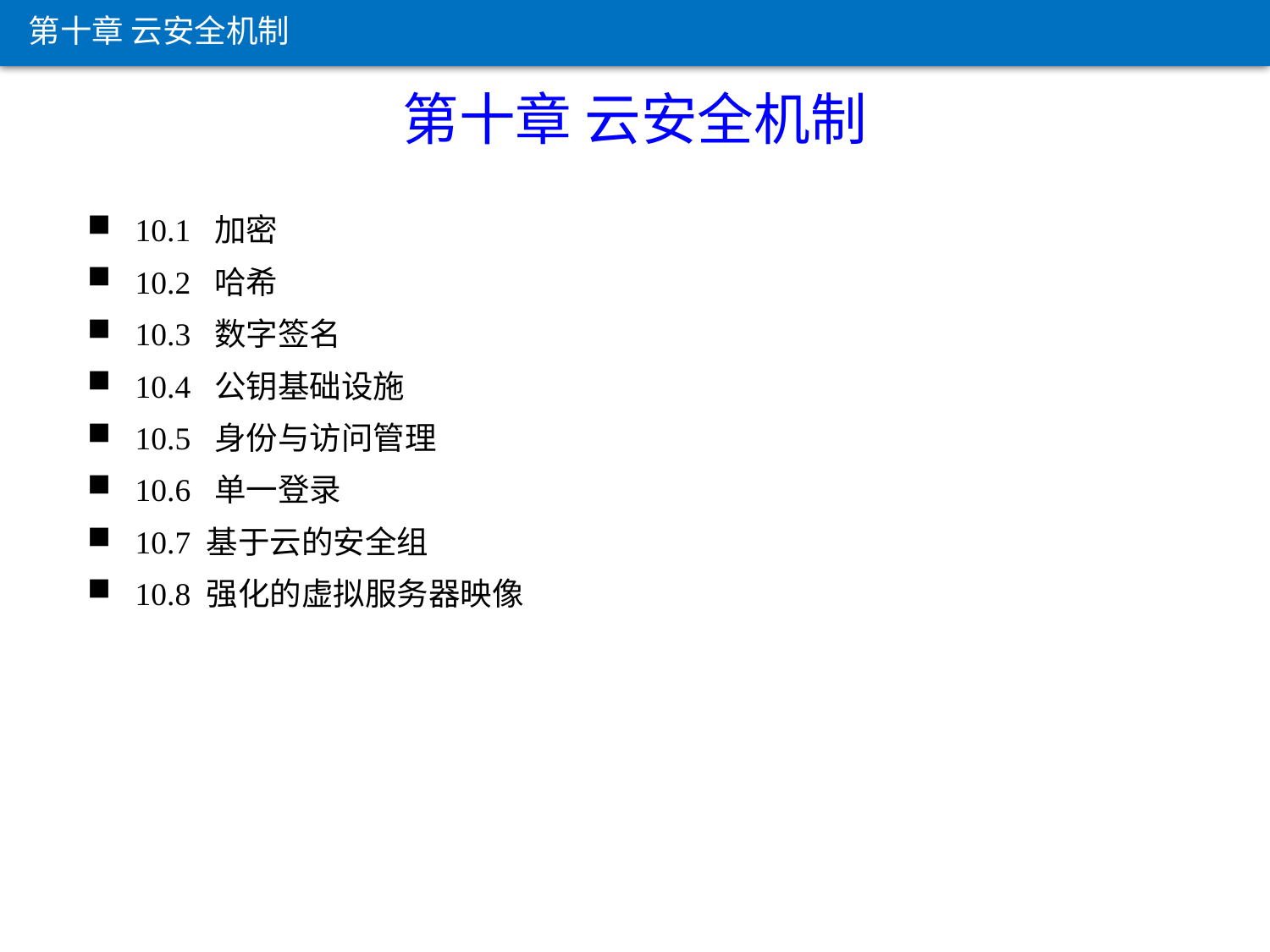

第十章 云安全机制
第十章 云安全机制
10.1  加密
10.2  哈希
10.3  数字签名
10.4  公钥基础设施
10.5  身份与访问管理
10.6  单一登录
10.7 基于云的安全组
10.8 强化的虚拟服务器映像
2